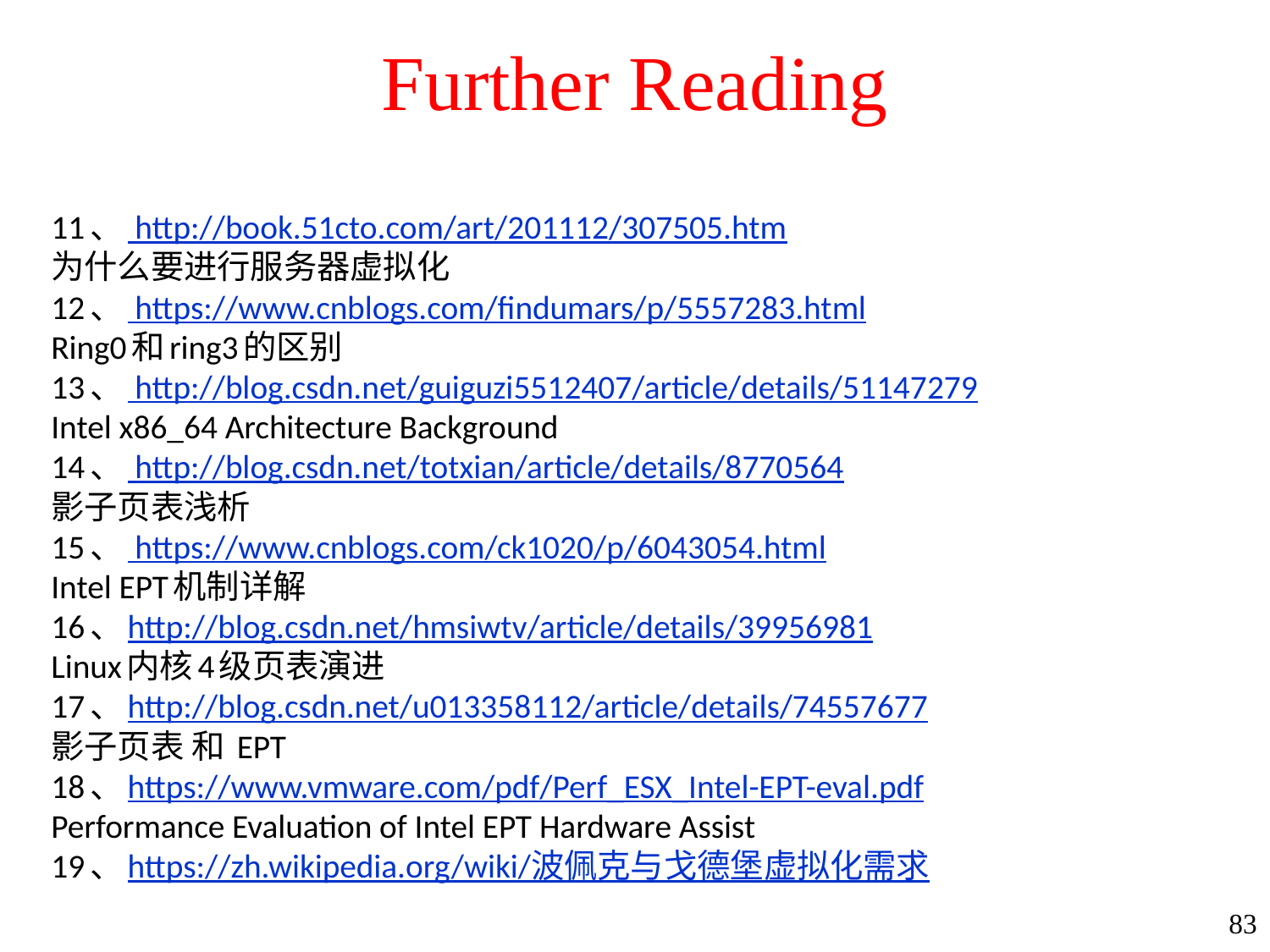

# Further Reading
11、 http://book.51cto.com/art/201112/307505.htm
为什么要进行服务器虚拟化
12、 https://www.cnblogs.com/findumars/p/5557283.html
Ring0和ring3的区别
13、 http://blog.csdn.net/guiguzi5512407/article/details/51147279
Intel x86_64 Architecture Background
14、 http://blog.csdn.net/totxian/article/details/8770564
影子页表浅析
15、 https://www.cnblogs.com/ck1020/p/6043054.html
Intel EPT机制详解
16、http://blog.csdn.net/hmsiwtv/article/details/39956981
Linux内核4级页表演进
17、http://blog.csdn.net/u013358112/article/details/74557677
影子页表 和 EPT
18、https://www.vmware.com/pdf/Perf_ESX_Intel-EPT-eval.pdf
Performance Evaluation of Intel EPT Hardware Assist
19、https://zh.wikipedia.org/wiki/波佩克与戈德堡虚拟化需求

83